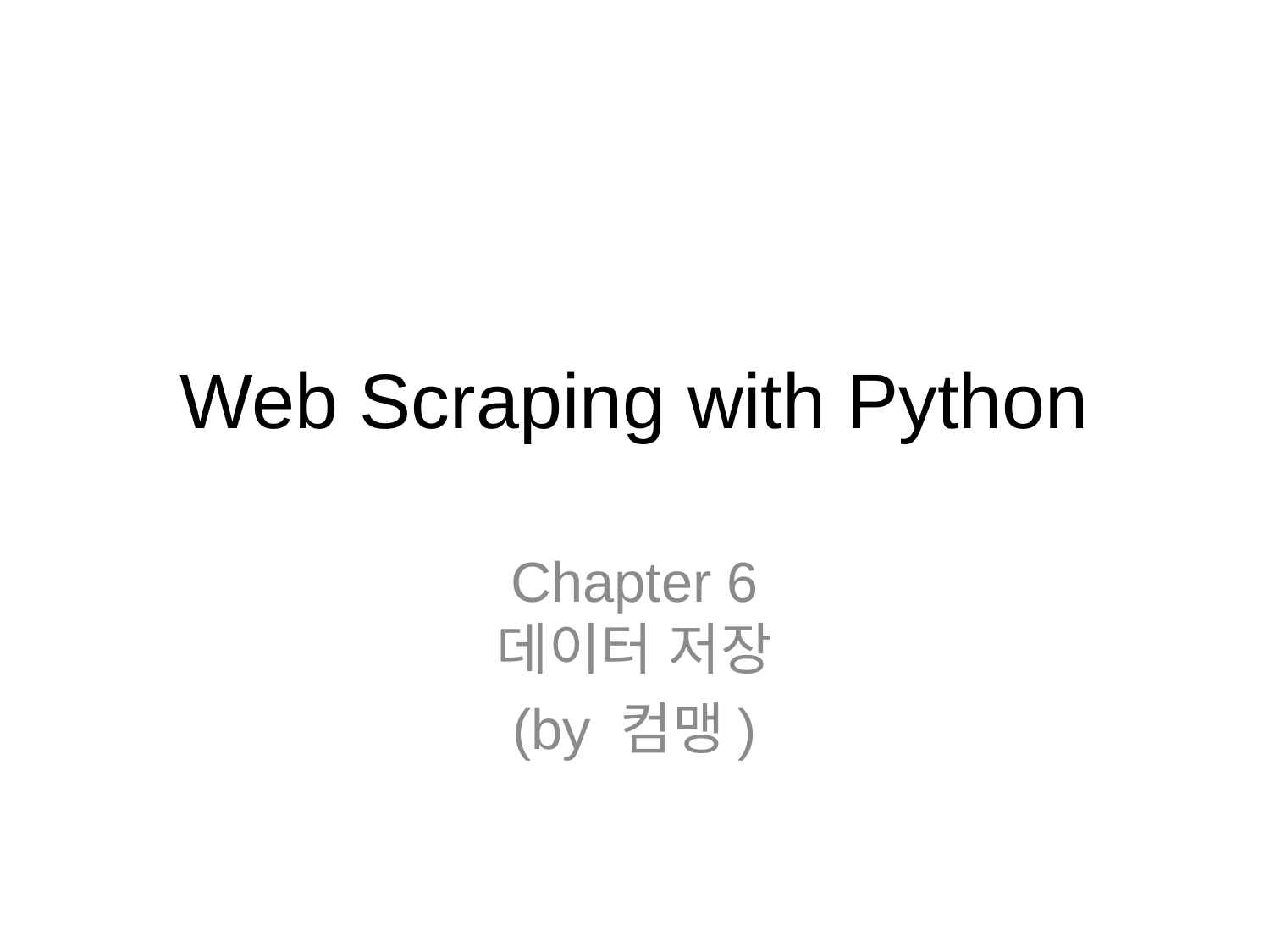

# Web Scraping with Python
Chapter 6
데이터 저장
(by 컴맹)